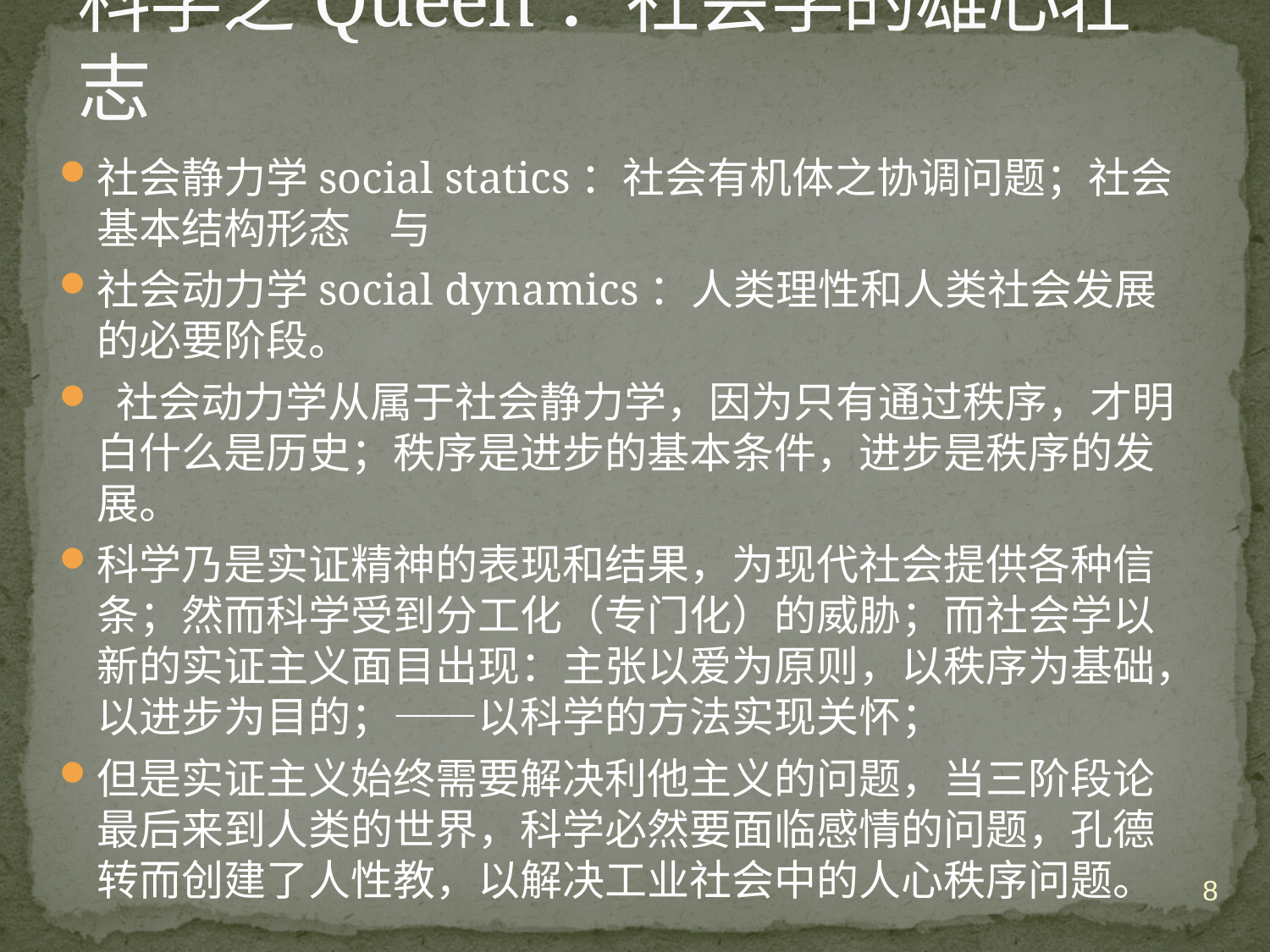

# 科学之Queen：社会学的雄心壮志
社会静力学social statics：社会有机体之协调问题；社会基本结构形态    与
社会动力学social dynamics：人类理性和人类社会发展的必要阶段。
 社会动力学从属于社会静力学，因为只有通过秩序，才明白什么是历史；秩序是进步的基本条件，进步是秩序的发展。
科学乃是实证精神的表现和结果，为现代社会提供各种信条；然而科学受到分工化（专门化）的威胁；而社会学以新的实证主义面目出现：主张以爱为原则，以秩序为基础，以进步为目的；——以科学的方法实现关怀；
但是实证主义始终需要解决利他主义的问题，当三阶段论最后来到人类的世界，科学必然要面临感情的问题，孔德转而创建了人性教，以解决工业社会中的人心秩序问题。

8